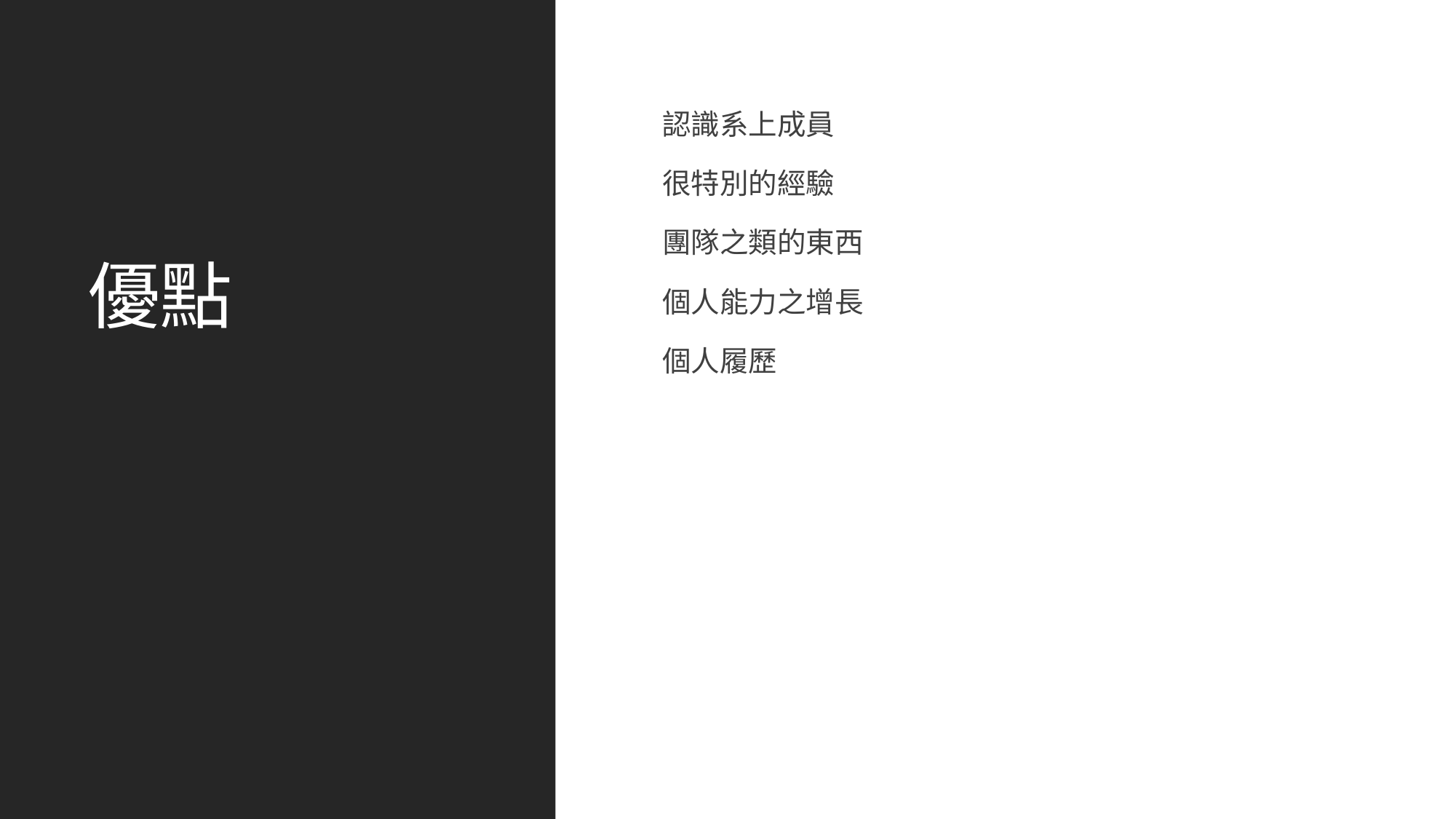

# 優點
認識系上成員
很特別的經驗
團隊之類的東西
個人能力之增長
個人履歷